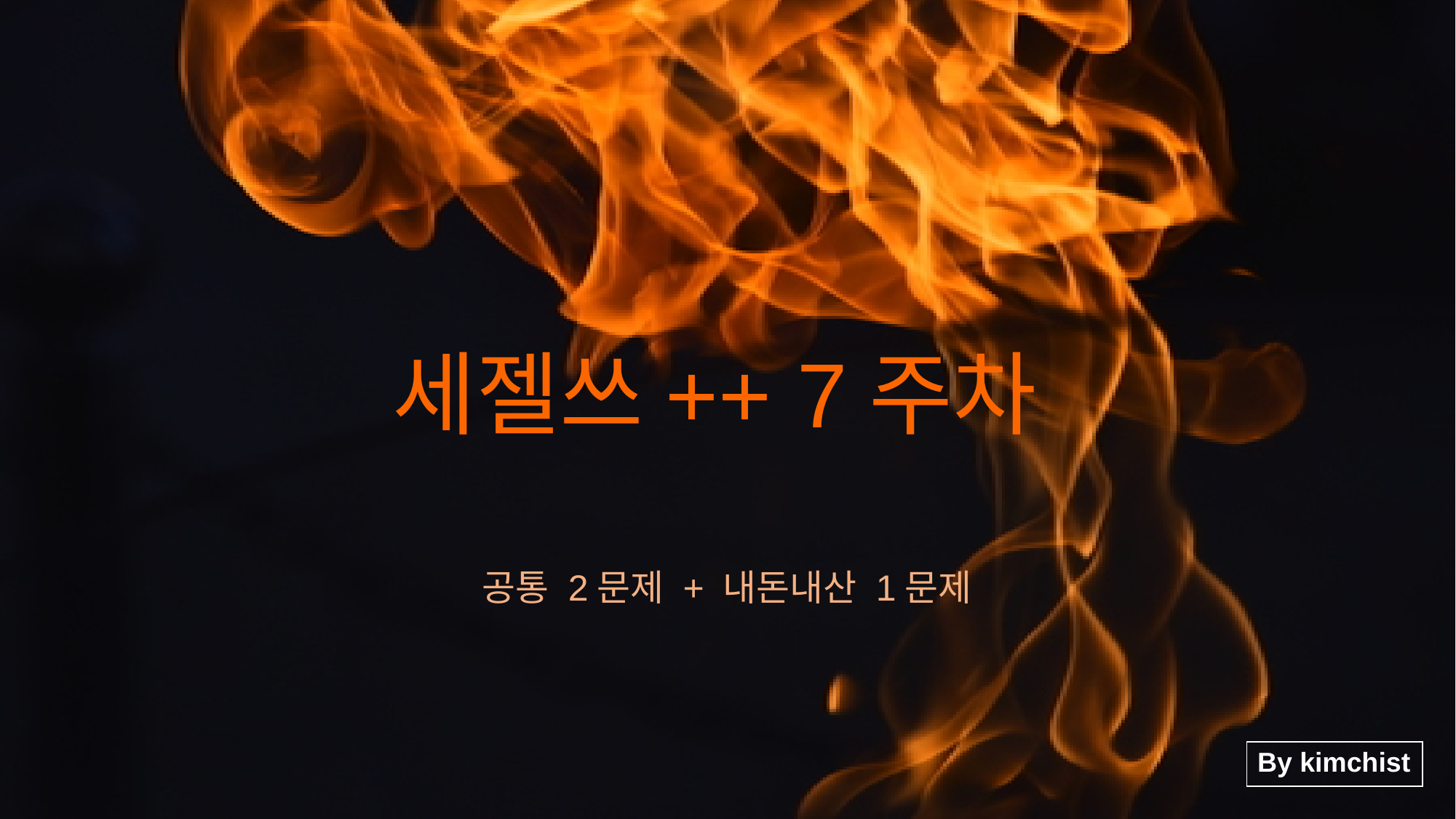

# 세젤쓰++ 7주차
공통 2문제 + 내돈내산 1문제
| By kimchist |
| --- |